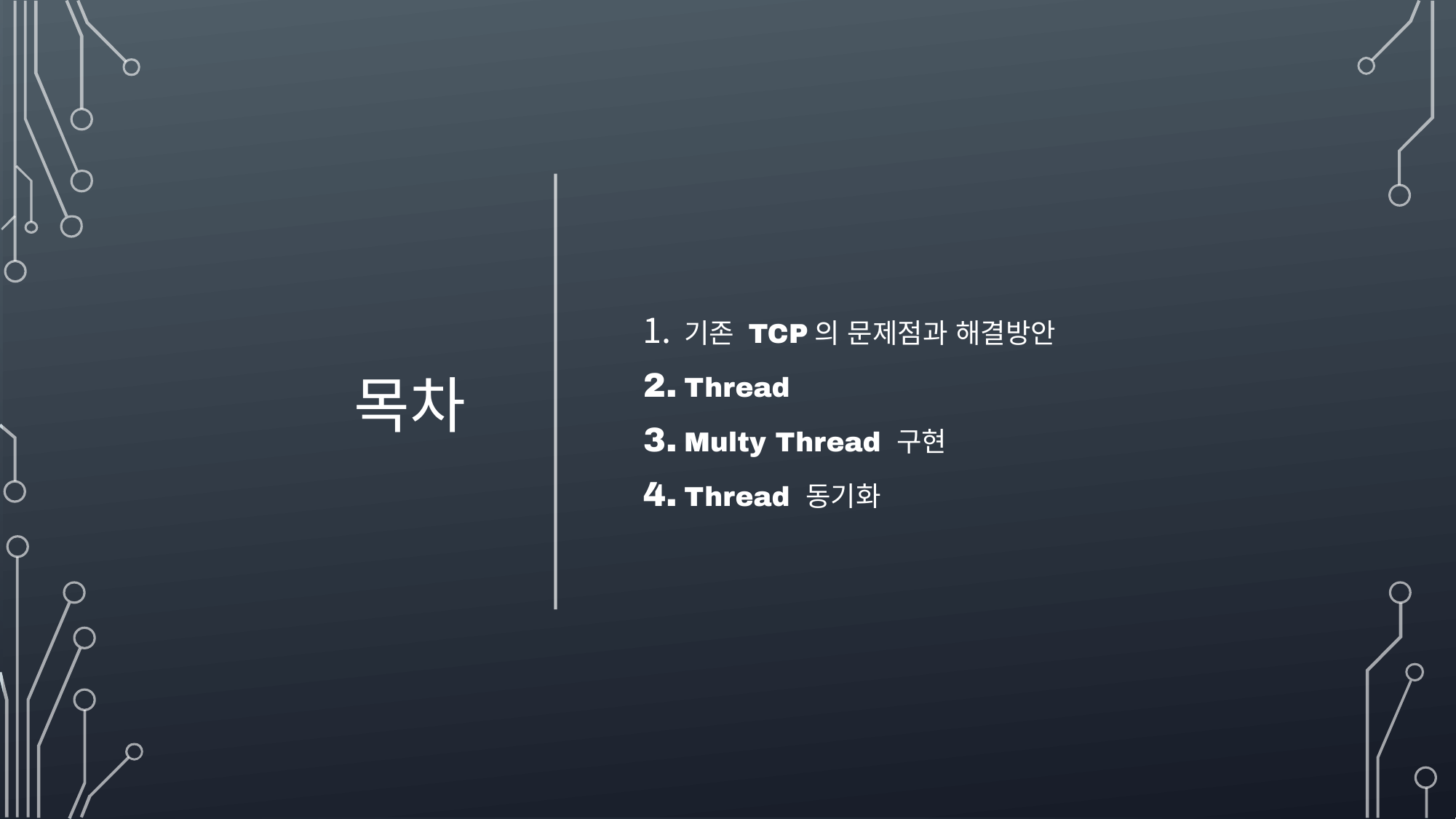

기존 TCP의 문제점과 해결방안
Thread
Multy Thread 구현
Thread 동기화
# 목차